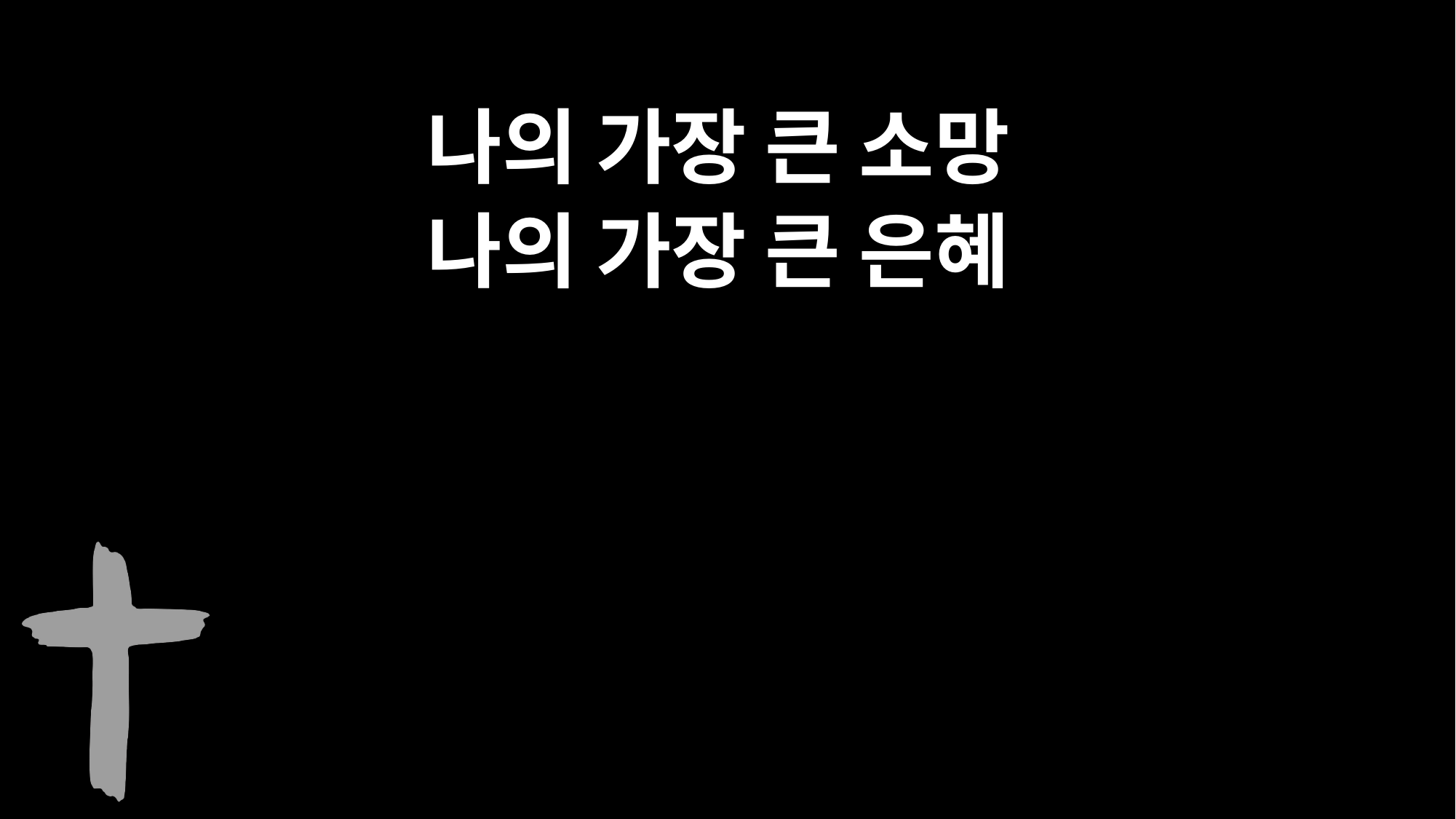

나의 가장 큰 소망
나의 가장 큰 은혜